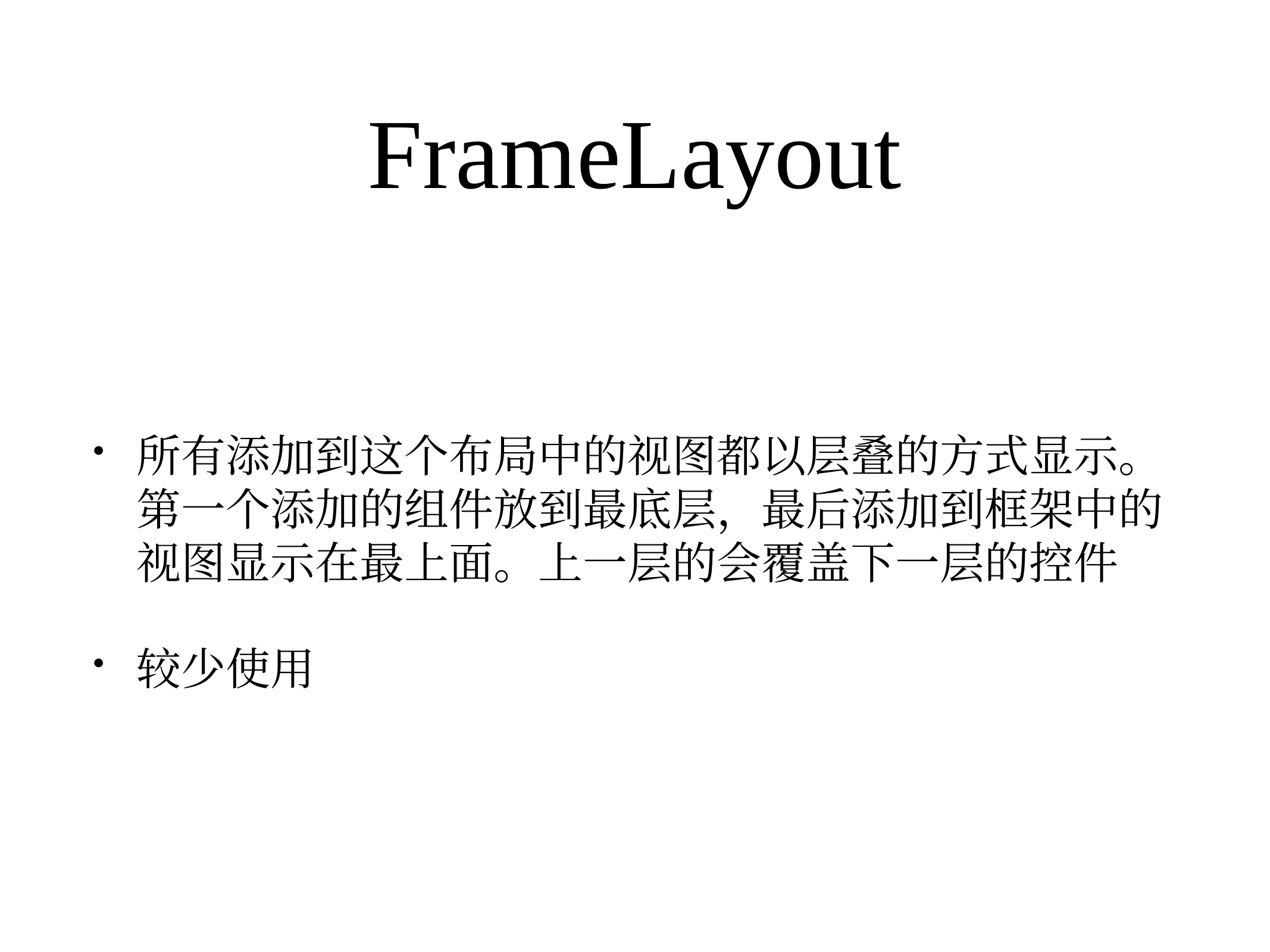

# FrameLayout
所有添加到这个布局中的视图都以层叠的方式显示。第一个添加的组件放到最底层，最后添加到框架中的视图显示在最上面。上一层的会覆盖下一层的控件
较少使用